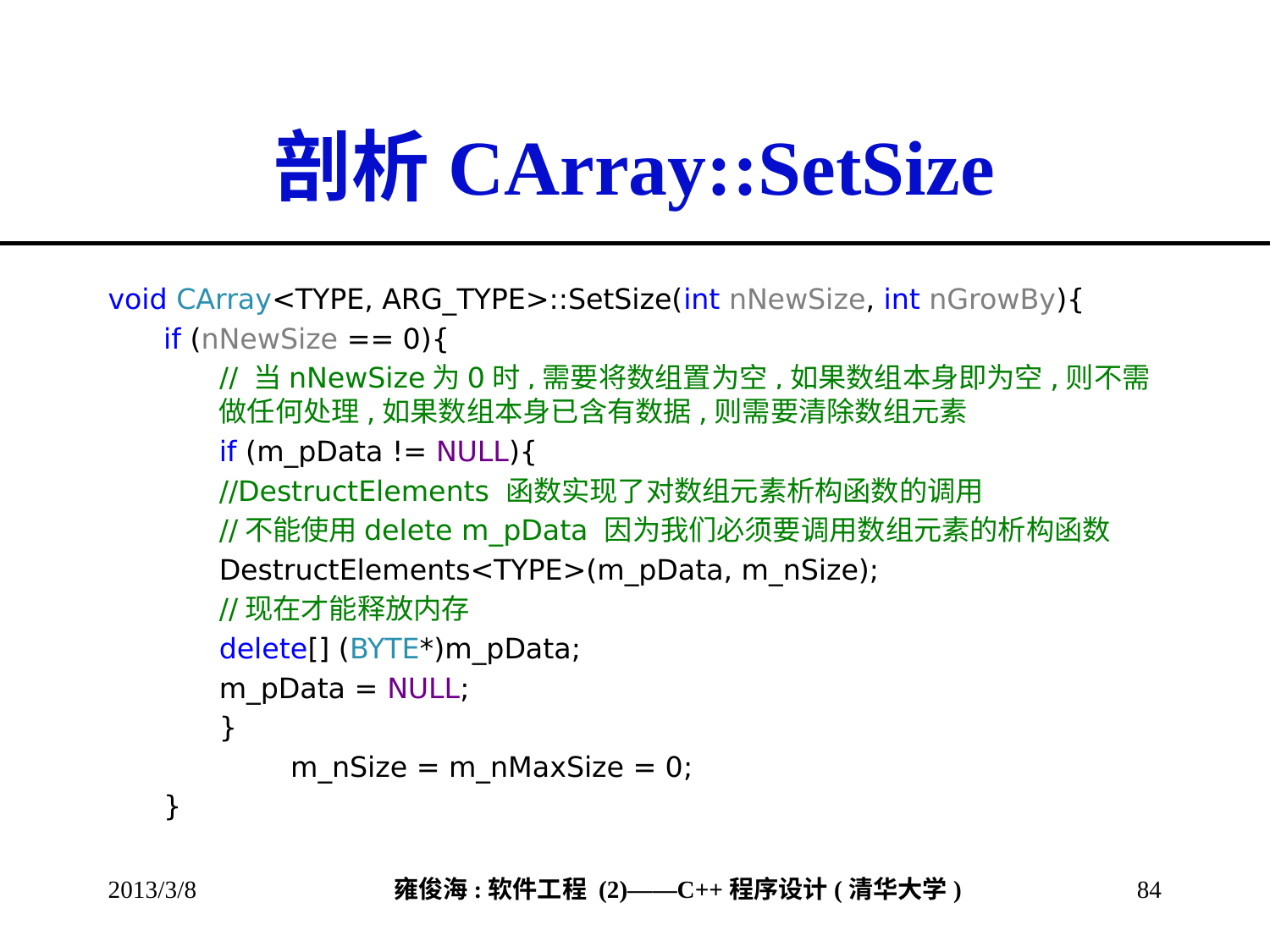

# 剖析CArray::SetSize
void CArray<TYPE, ARG_TYPE>::SetSize(int nNewSize, int nGrowBy){
if (nNewSize == 0){
// 当nNewSize为0时,需要将数组置为空,如果数组本身即为空,则不需做任何处理,如果数组本身已含有数据,则需要清除数组元素
if (m_pData != NULL){
//DestructElements 函数实现了对数组元素析构函数的调用
//不能使用delete m_pData 因为我们必须要调用数组元素的析构函数
DestructElements<TYPE>(m_pData, m_nSize);
//现在才能释放内存
delete[] (BYTE*)m_pData;
m_pData = NULL;
}
	m_nSize = m_nMaxSize = 0;
}
2013/3/8
84